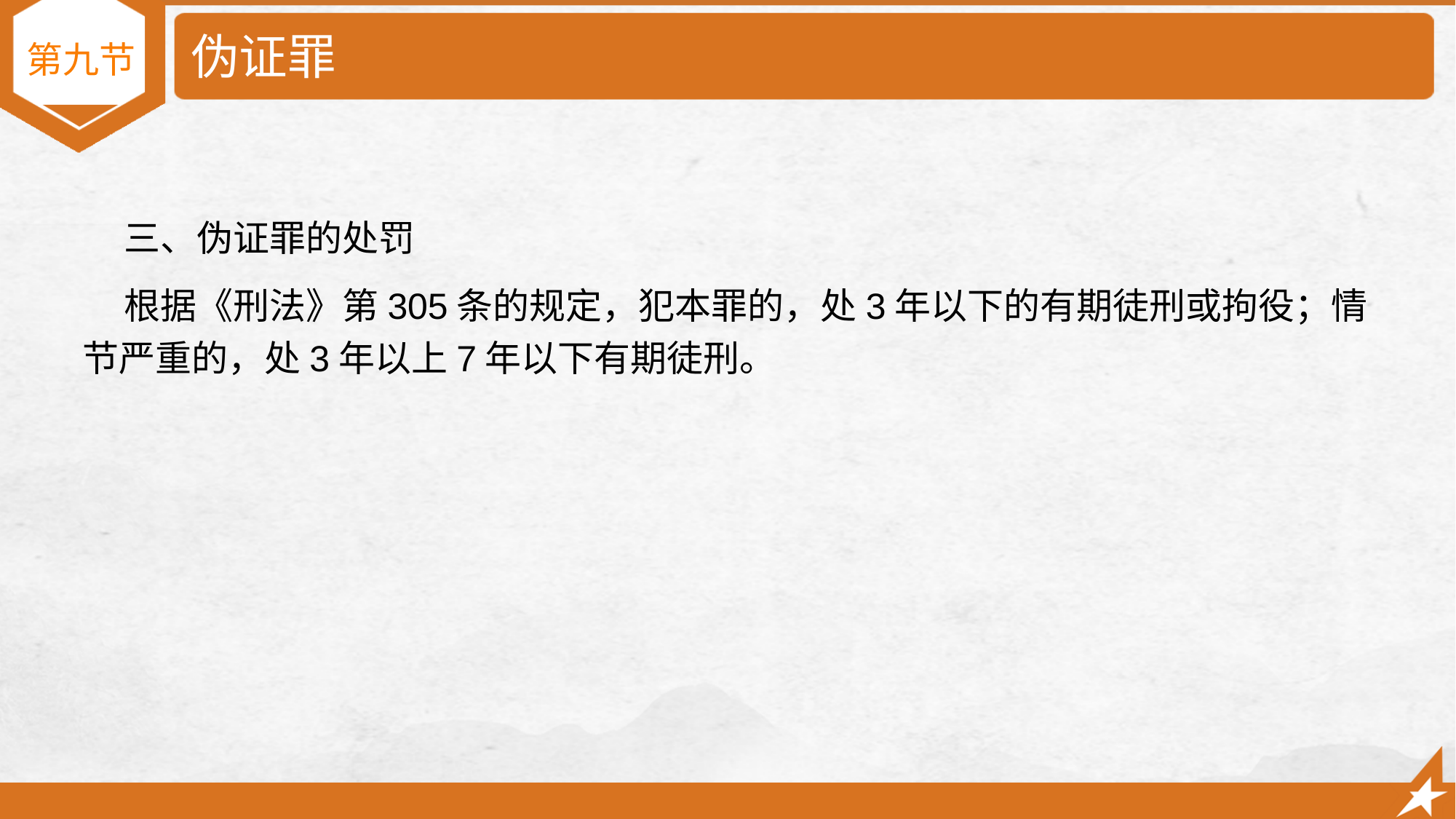

# 伪证罪
第九节

    三、伪证罪的处罚
    根据《刑法》第305条的规定，犯本罪的，处3年以下的有期徒刑或拘役；情节严重的，处3年以上7年以下有期徒刑。